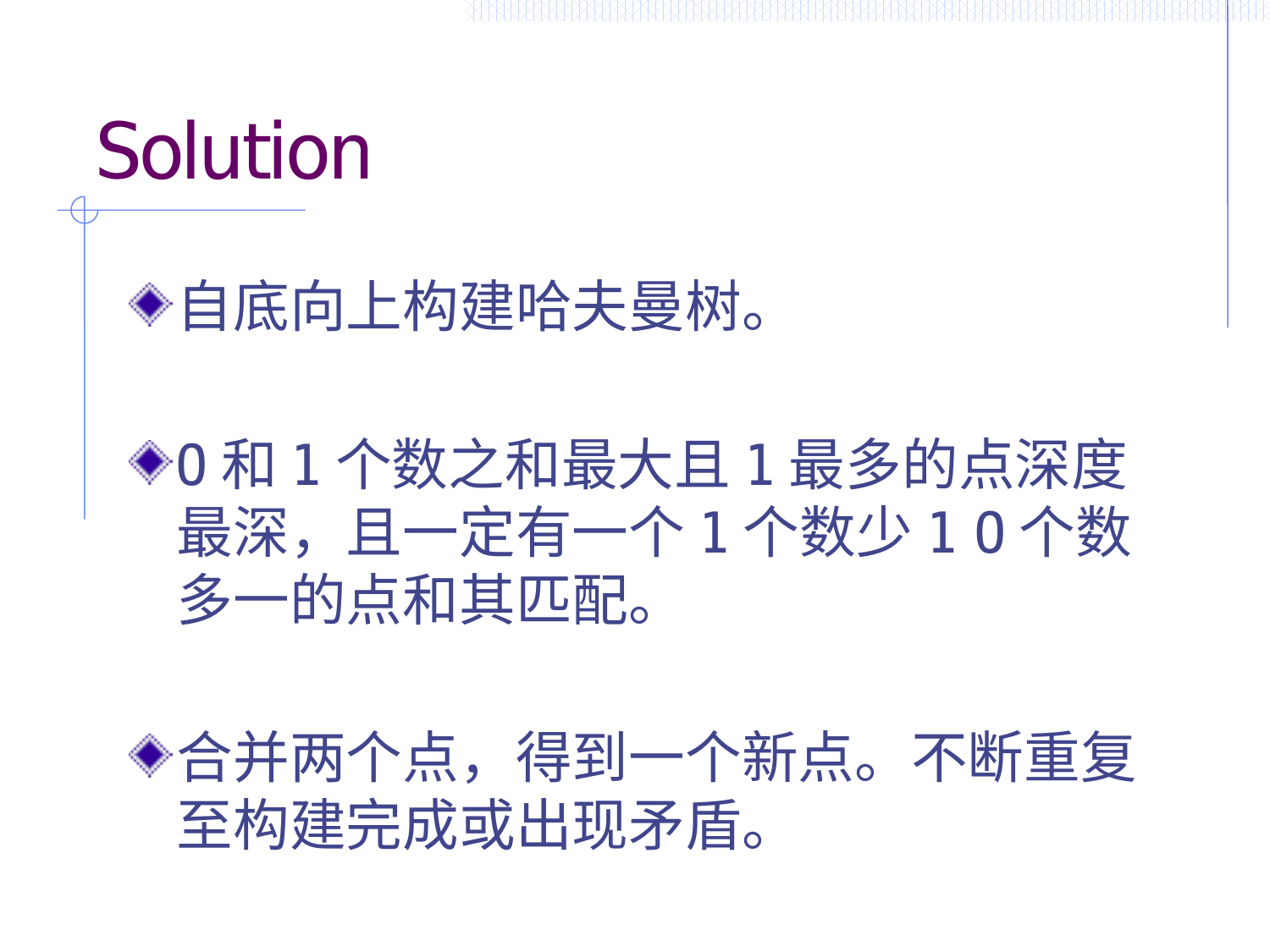

# Solution
自底向上构建哈夫曼树。

0和1个数之和最大且1最多的点深度最深，且一定有一个1个数少1 0个数多一的点和其匹配。

合并两个点，得到一个新点。不断重复至构建完成或出现矛盾。